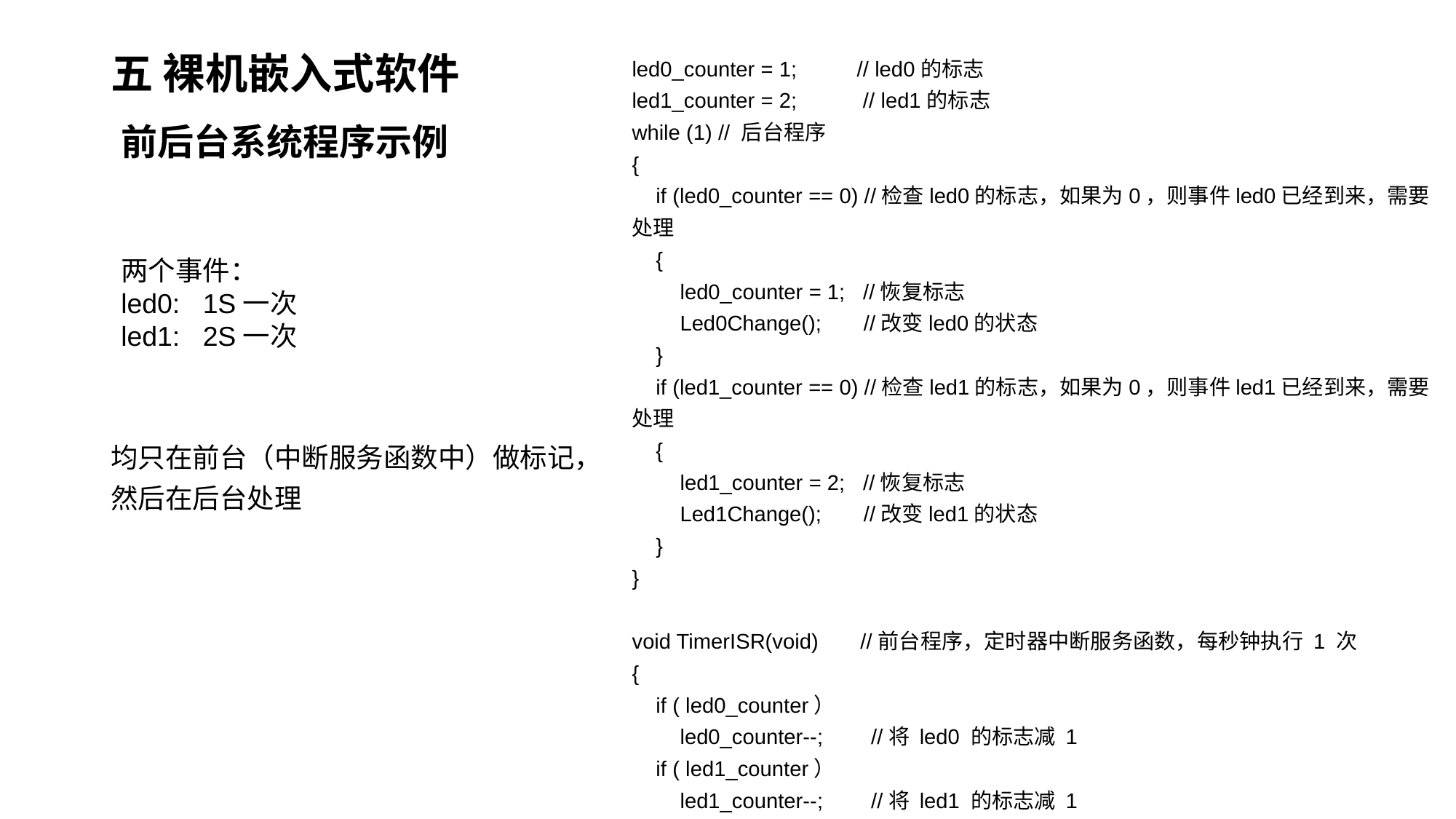

# 五 裸机嵌入式软件
led0_counter = 1;          // led0的标志
led1_counter = 2;           // led1的标志
while (1) // 后台程序
{
    if (led0_counter == 0) //检查led0的标志，如果为0，则事件led0已经到来，需要处理
    {
        led0_counter = 1;   //恢复标志
        Led0Change();       //改变led0的状态
    }
    if (led1_counter == 0) //检查led1的标志，如果为0，则事件led1已经到来，需要处理
    {
        led1_counter = 2;   //恢复标志
        Led1Change();       //改变led1的状态
    }
}

void TimerISR(void)       //前台程序，定时器中断服务函数，每秒钟执行 1 次
{
    if ( led0_counter）
        led0_counter--;        //将 led0 的标志减 1
    if ( led1_counter）
        led1_counter--;        //将 led1 的标志减 1
}
前后台系统程序示例
两个事件：
led0:   1S一次
led1:   2S一次

均只在前台（中断服务函数中）做标记，然后在后台处理